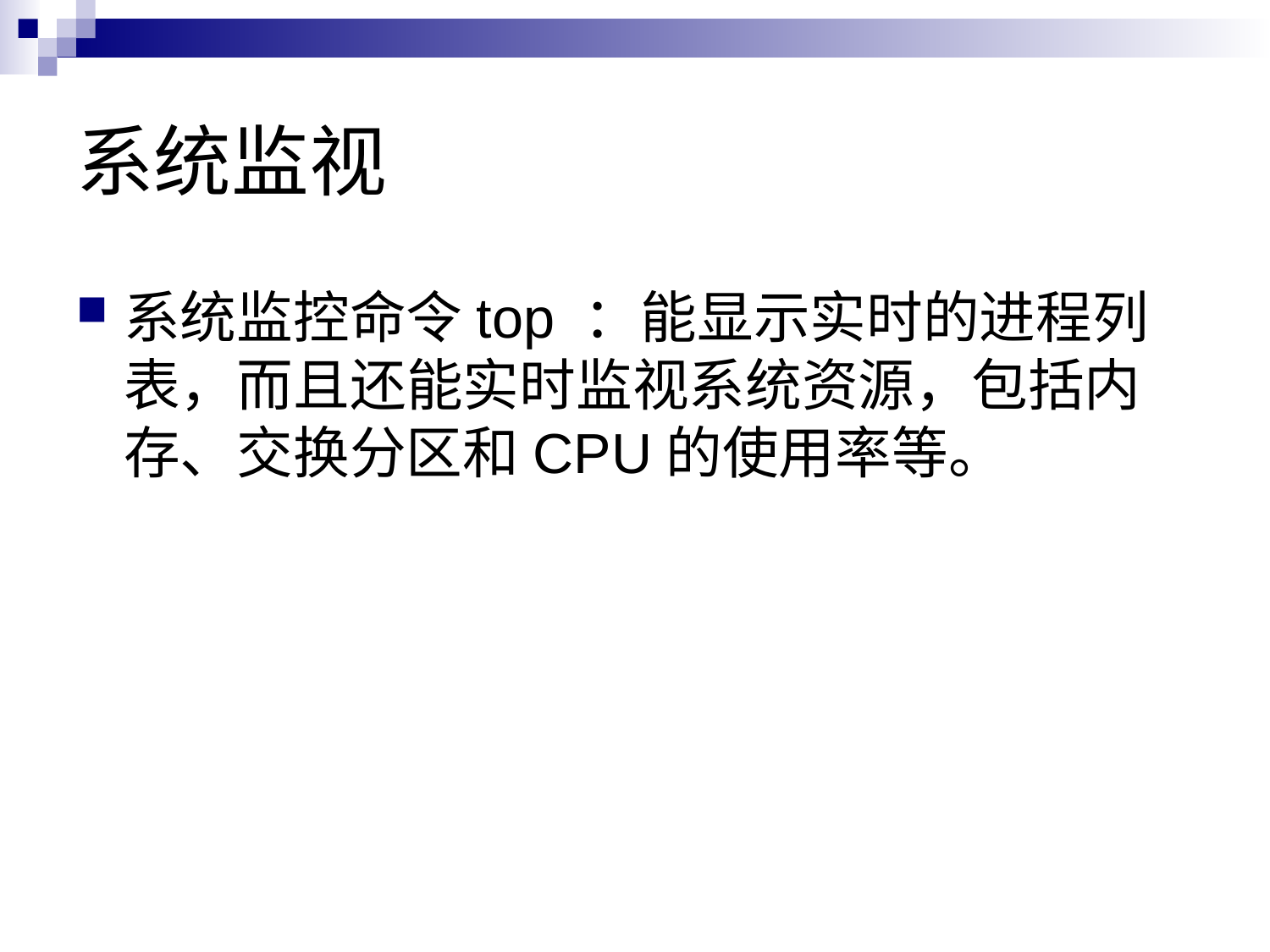

# 系统监视
系统监控命令top ：能显示实时的进程列表，而且还能实时监视系统资源，包括内存、交换分区和CPU的使用率等。